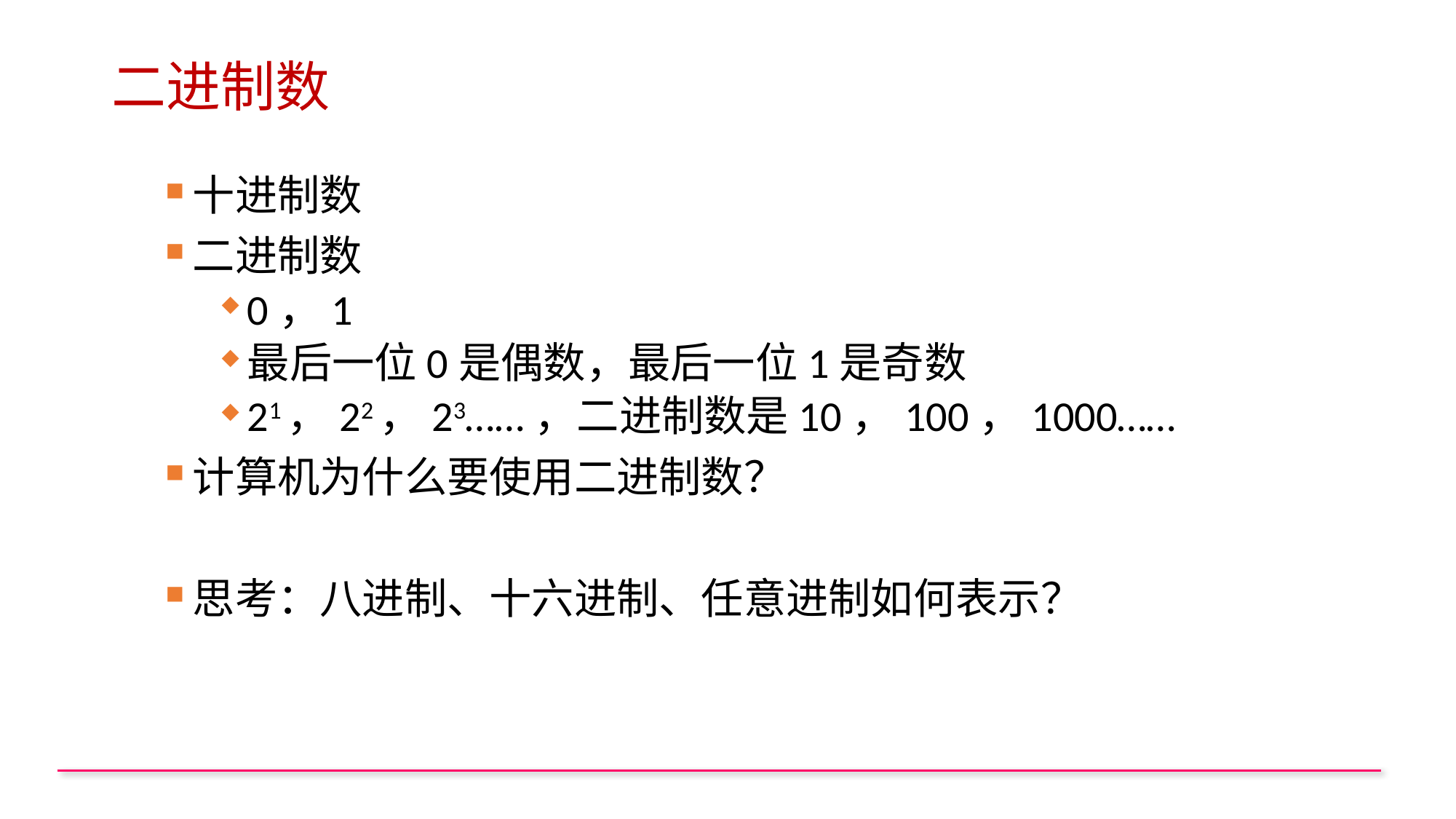

# 二进制数
十进制数
二进制数
0，1
最后一位0是偶数，最后一位1是奇数
21，22，23……，二进制数是10，100，1000……
计算机为什么要使用二进制数？

思考：八进制、十六进制、任意进制如何表示？